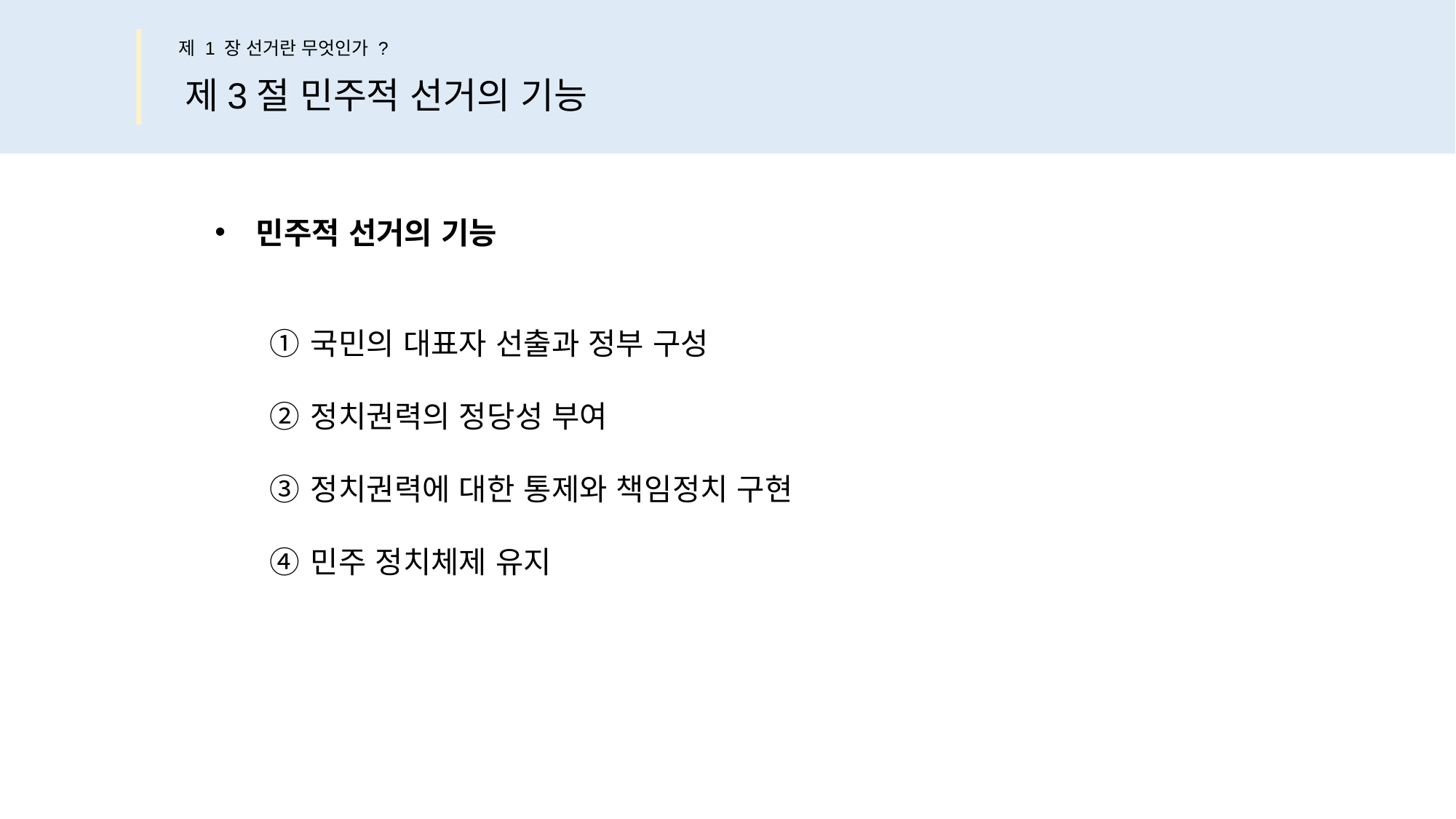

제 1 장 선거란 무엇인가 ?
제3절 민주적 선거의 기능
민주적 선거의 기능

국민의 대표자 선출과 정부 구성
정치권력의 정당성 부여
정치권력에 대한 통제와 책임정치 구현
민주 정치체제 유지